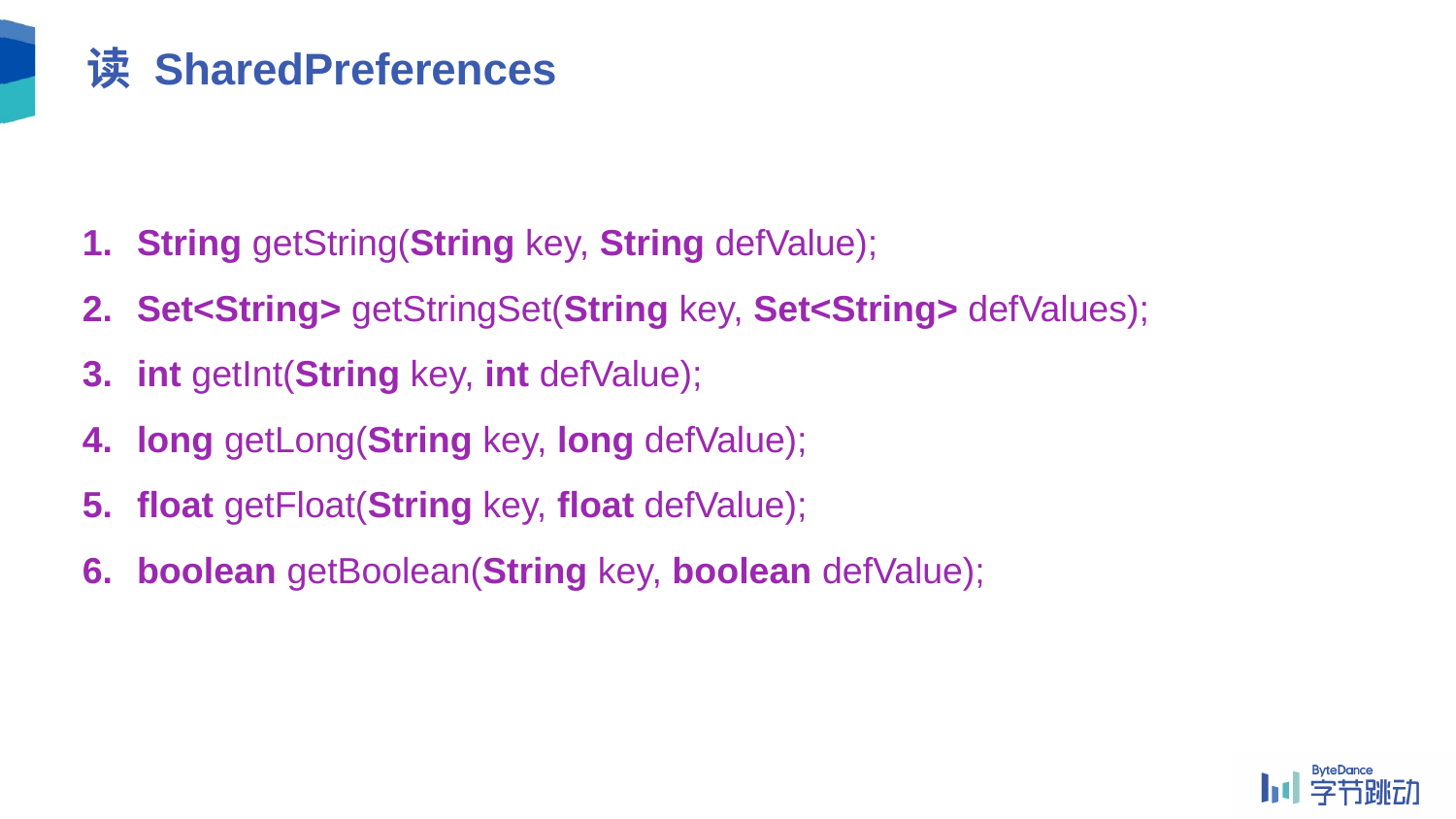

# 读 SharedPreferences
String getString(String key, String defValue);
Set<String> getStringSet(String key, Set<String> defValues);
int getInt(String key, int defValue);
long getLong(String key, long defValue);
float getFloat(String key, float defValue);
boolean getBoolean(String key, boolean defValue);